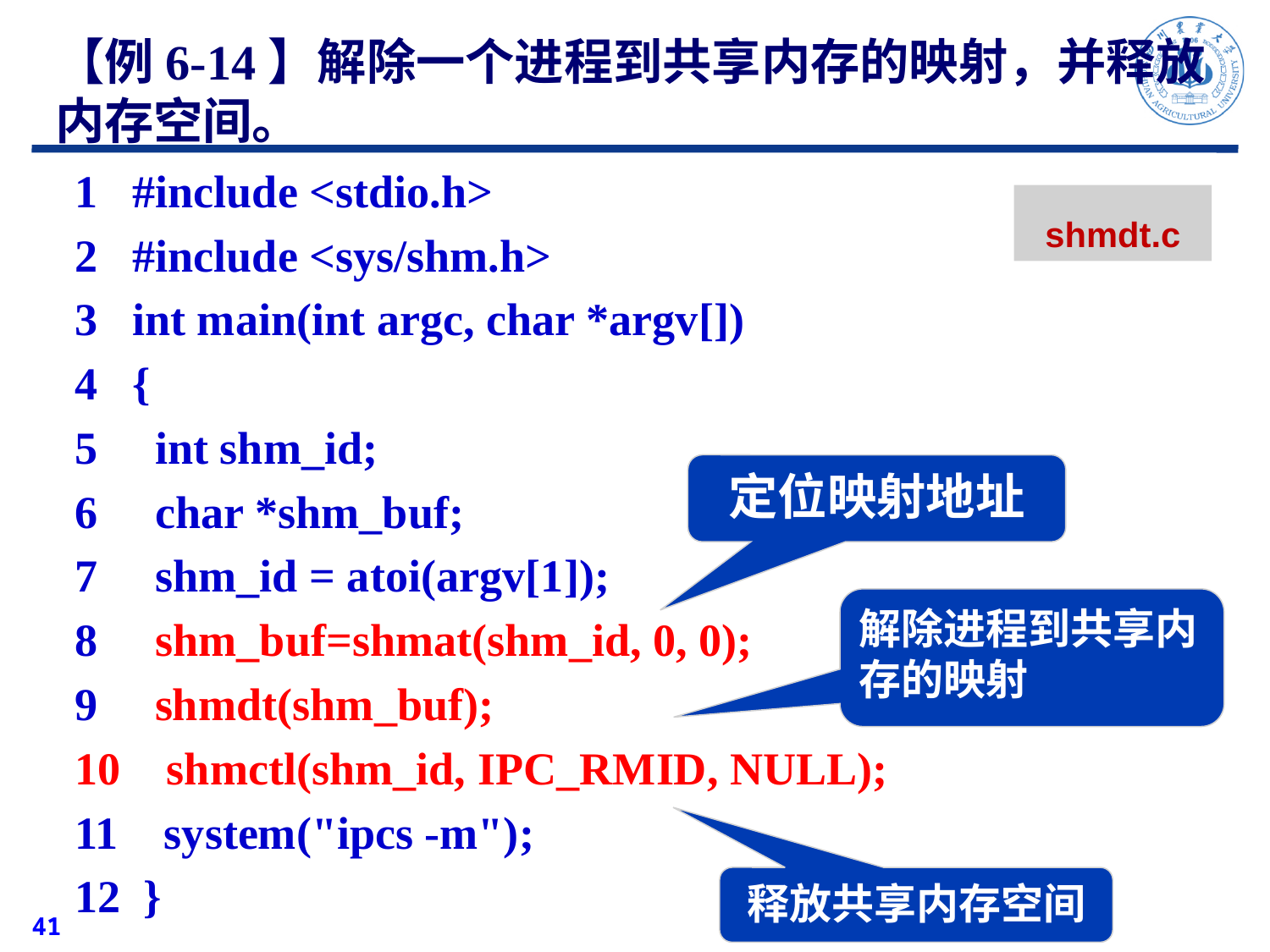

# 【例6-14】解除一个进程到共享内存的映射，并释放内存空间。
1   #include <stdio.h>
2   #include <sys/shm.h>
3   int main(int argc, char *argv[])
4   {
5     int shm_id;
6     char *shm_buf;
7     shm_id = atoi(argv[1]);
8     shm_buf=shmat(shm_id, 0, 0);
9     shmdt(shm_buf);
10    shmctl(shm_id, IPC_RMID, NULL);
11    system("ipcs -m");
12  }
shmdt.c
定位映射地址
解除进程到共享内存的映射
释放共享内存空间